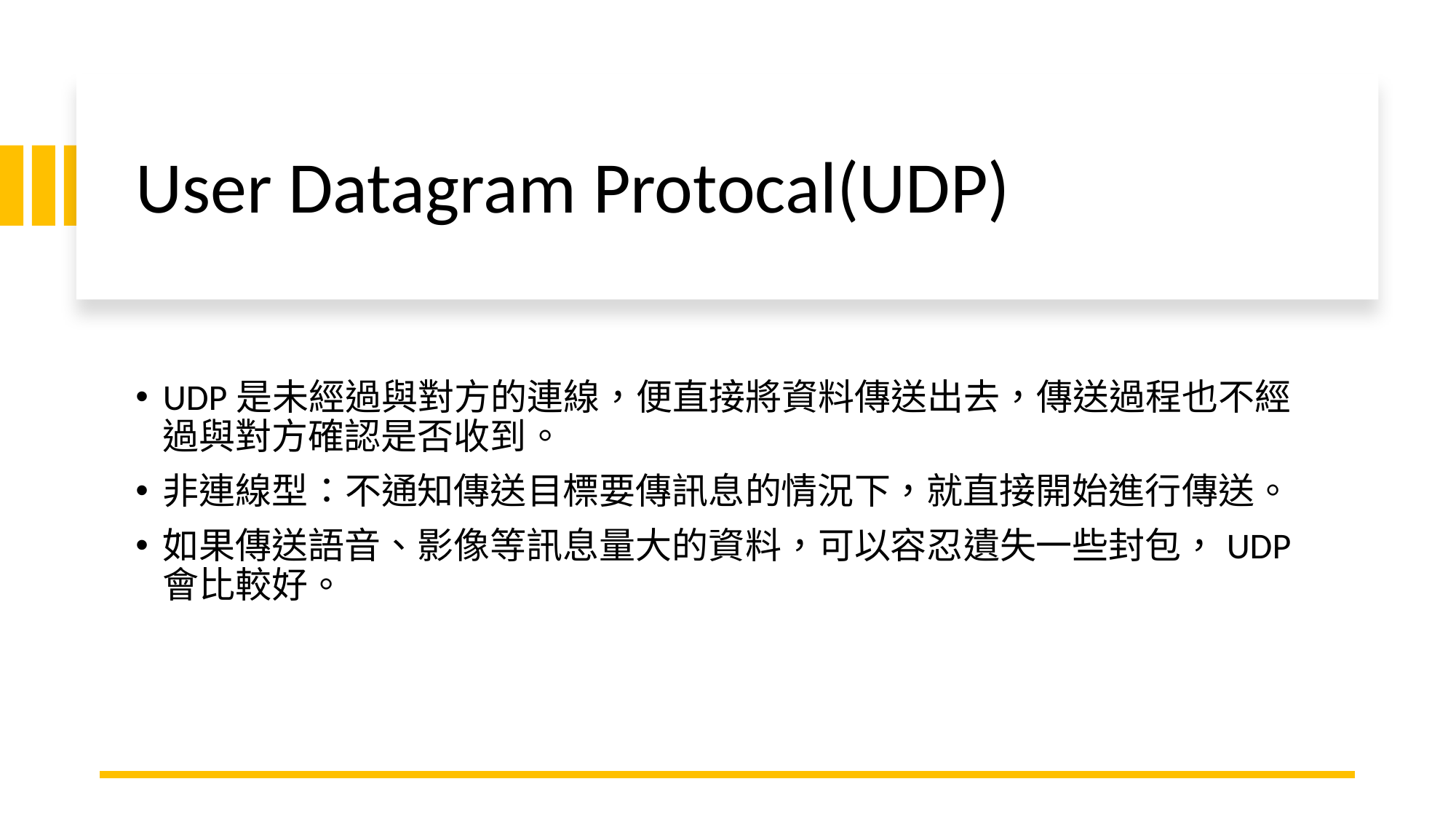

# User Datagram Protocal(UDP)

UDP是未經過與對方的連線，便直接將資料傳送出去，傳送過程也不經過與對方確認是否收到。
非連線型：不通知傳送目標要傳訊息的情況下，就直接開始進行傳送。
如果傳送語音、影像等訊息量大的資料，可以容忍遺失一些封包，UDP會比較好。